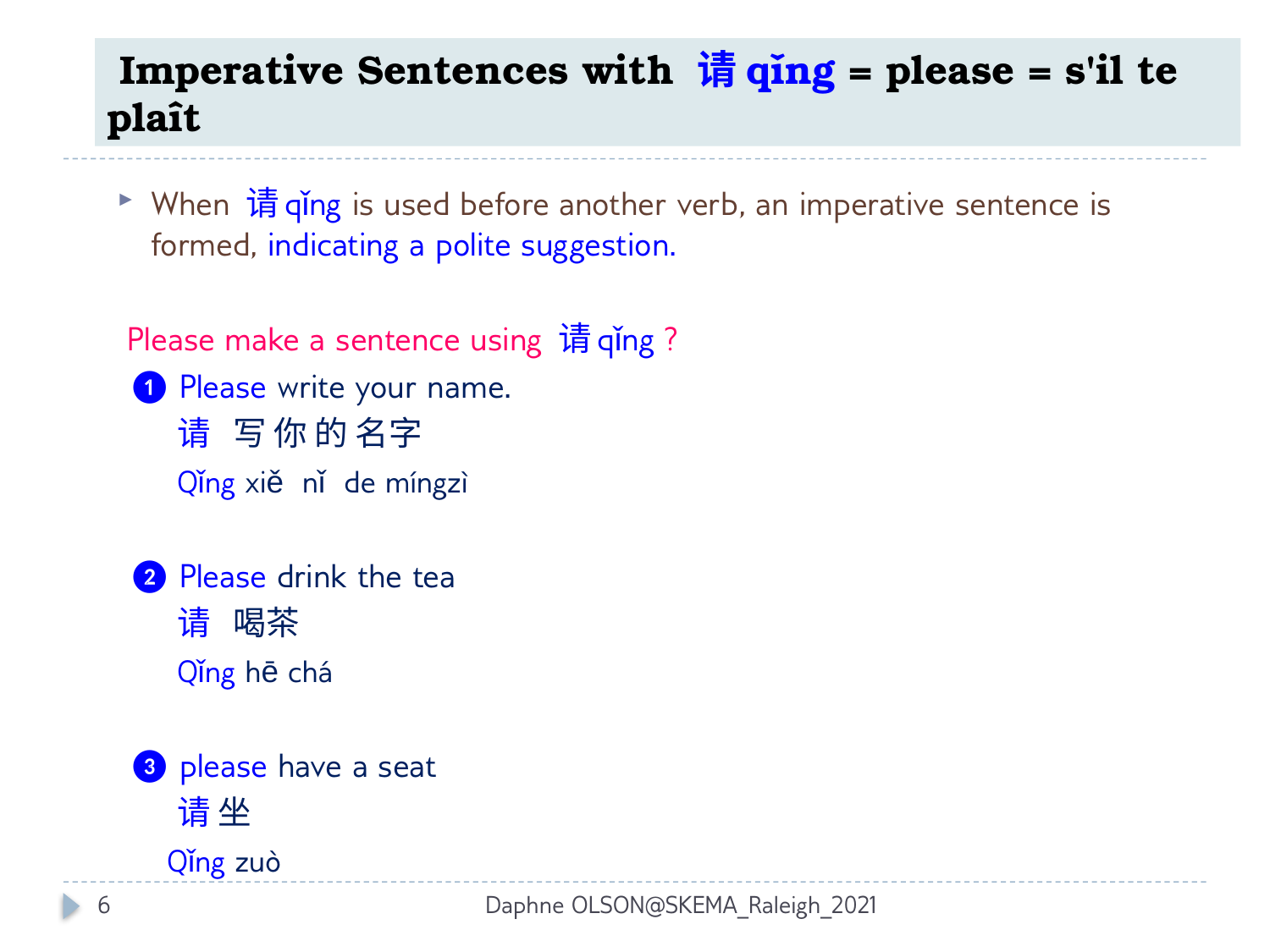

# Imperative Sentences with 请qǐng = please = s'il te plaît
When 请qǐng is used before another verb, an imperative sentence is formed, indicating a polite suggestion.

Please make a sentence using 请qǐng ?
❶ Please write your name.
      请   写 你 的 名字
     Qǐng xiě  nǐ  de míngzì

❷ Please drink the tea
      请   喝茶
     Qǐng hē chá

❸ please have a seat
      请 坐
    Qǐng zuò
6
Daphne OLSON@SKEMA_Raleigh_2021